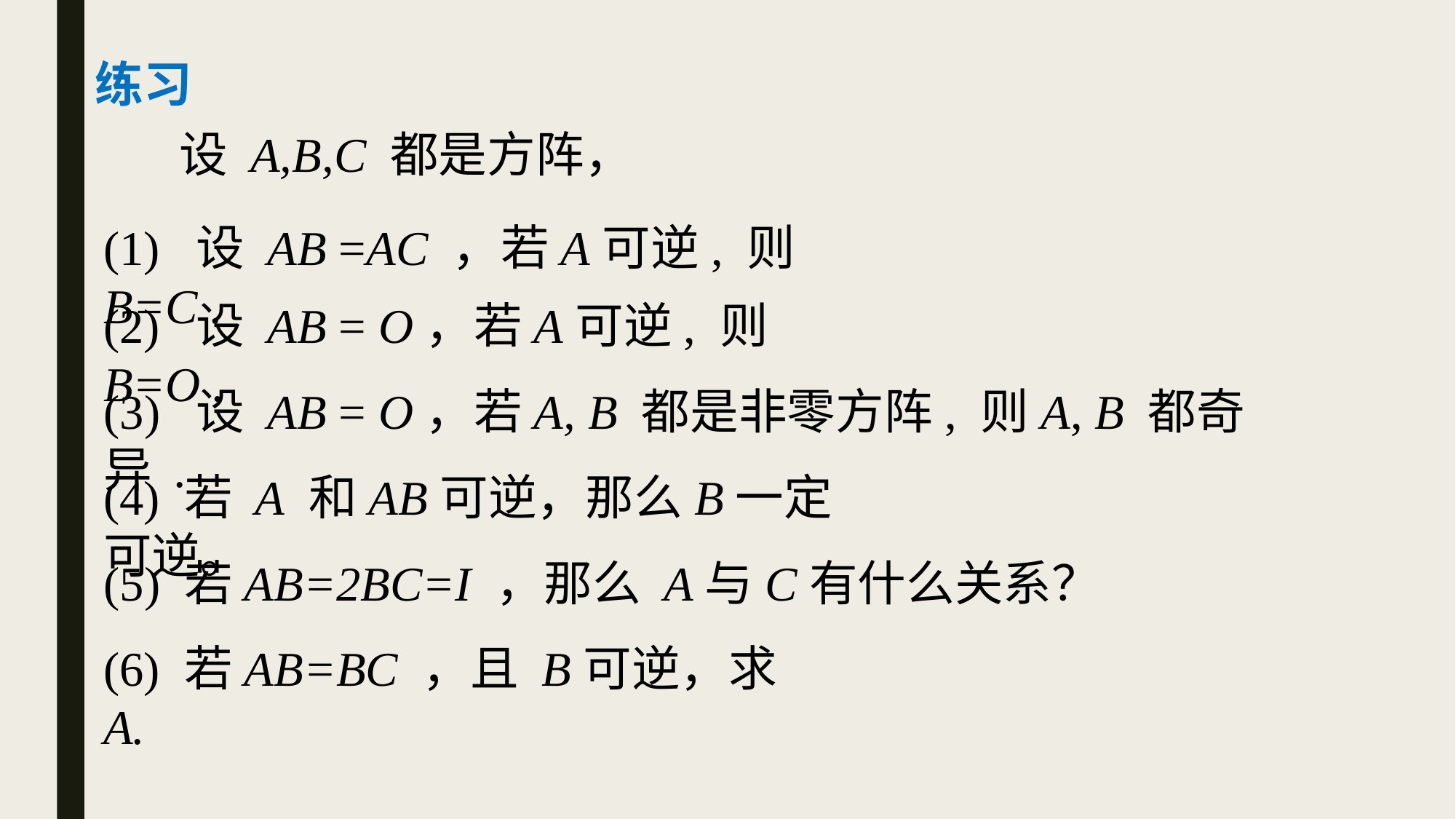

练习
设 A,B,C 都是方阵，
(1)  设 AB =AC ，若A可逆, 则B=C .
(2)  设 AB = O，若A可逆, 则B=O .
(3)  设 AB = O，若A, B 都是非零方阵, 则A, B 都奇异 .
(4) 若 A 和AB可逆，那么B一定可逆。
(5) 若AB=2BC=I ，那么 A与C有什么关系？
(6) 若AB=BC ，且 B可逆，求 A.